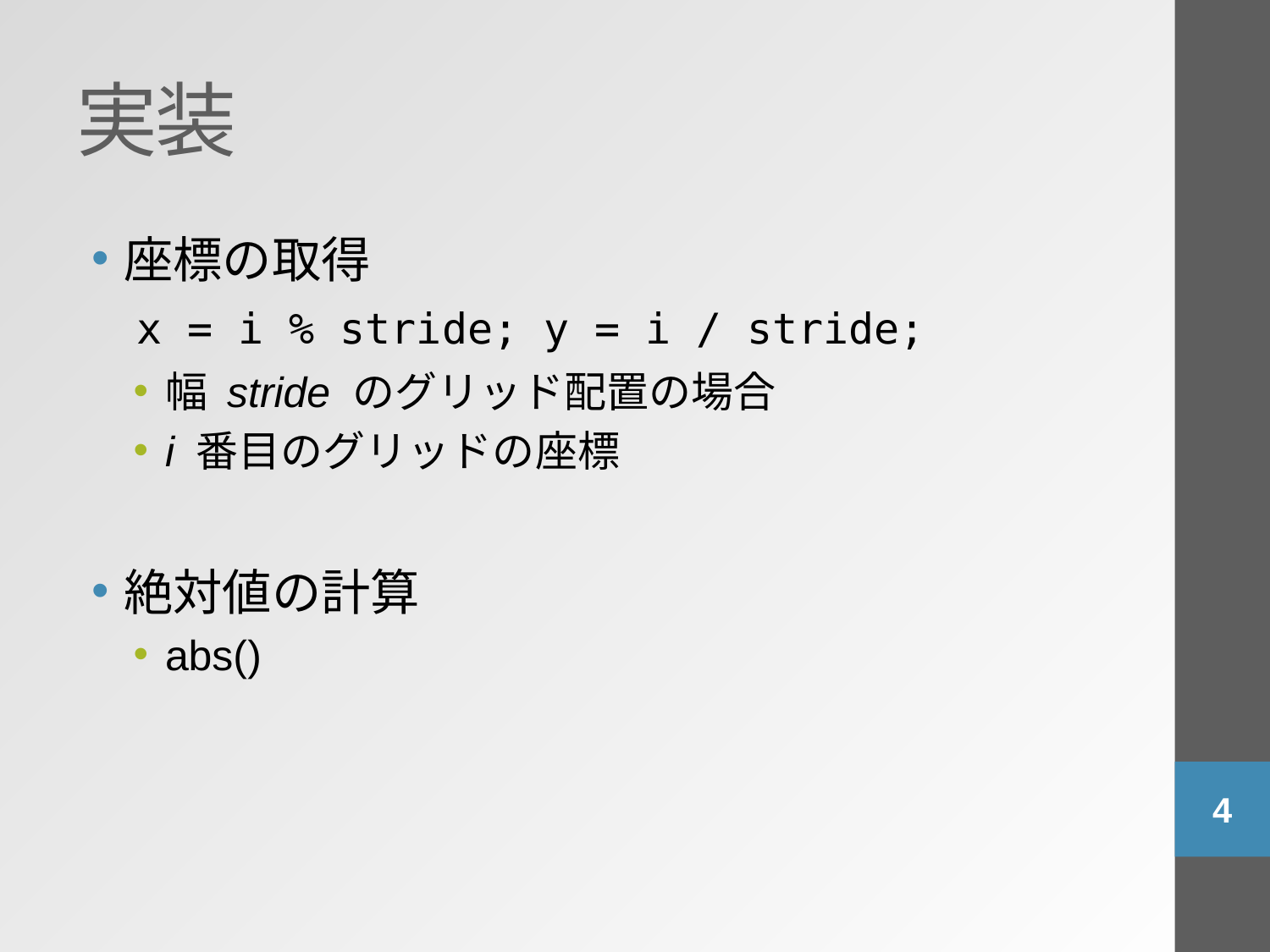

# 実装
座標の取得

幅 stride のグリッド配置の場合
i 番目のグリッドの座標

絶対値の計算
abs()
x = i % stride; y = i / stride;